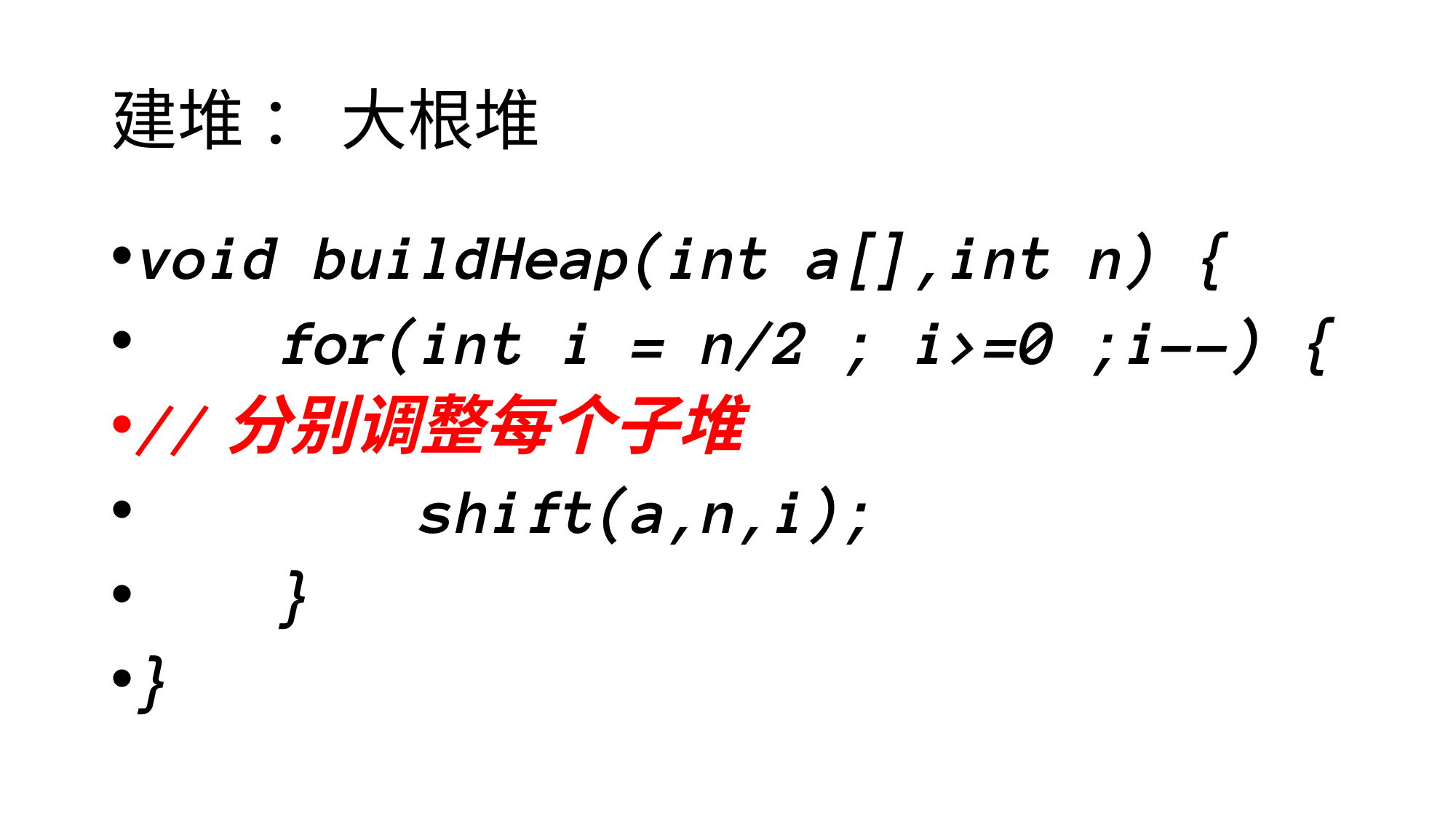

# 建堆 ： 大根堆
void buildHeap(int a[],int n) {
    for(int i = n/2 ; i>=0 ;i--) {
//分别调整每个子堆
        shift(a,n,i);
    }
}